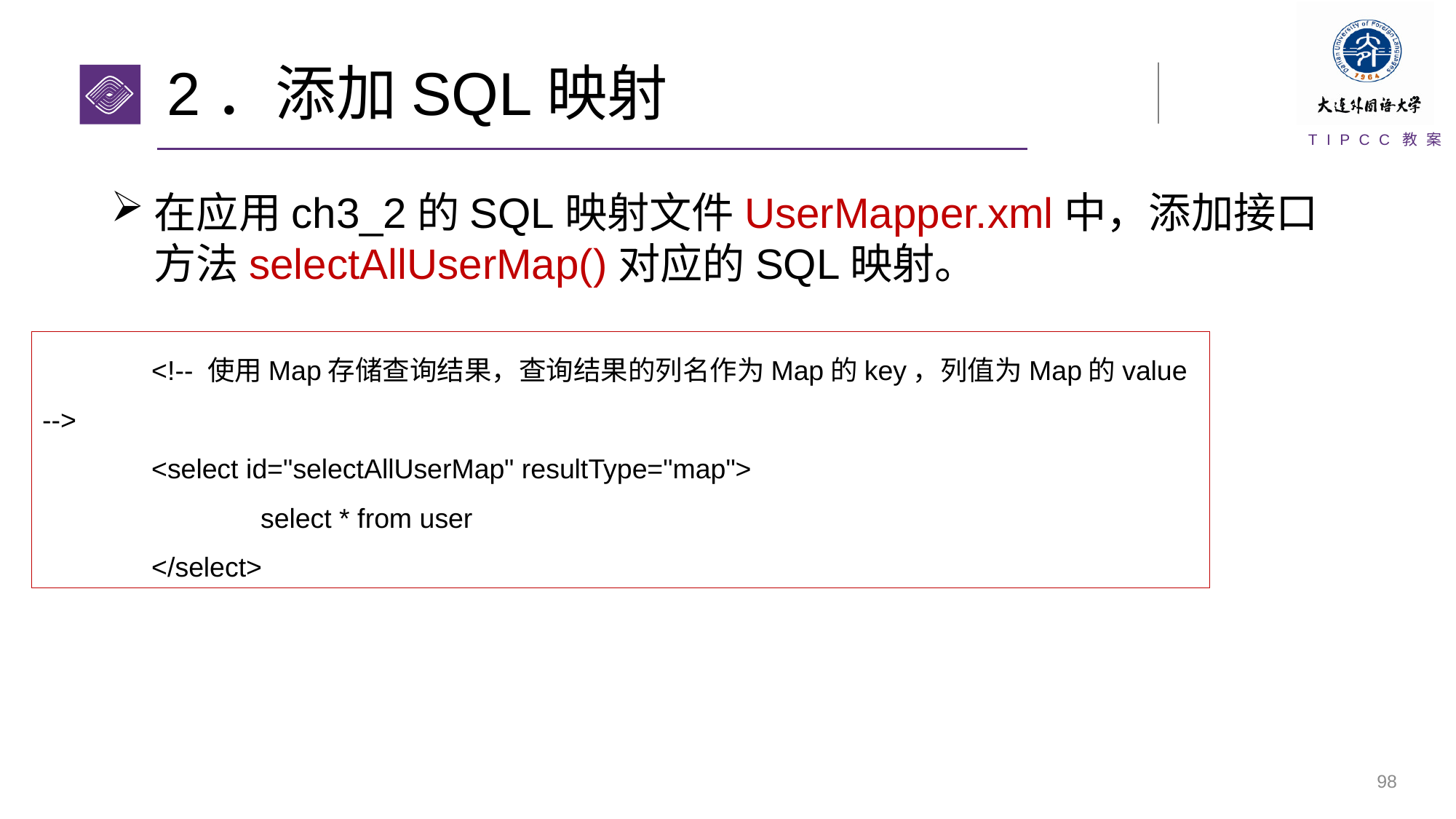

# 2．添加SQL映射
在应用ch3_2的SQL映射文件UserMapper.xml中，添加接口方法selectAllUserMap()对应的SQL映射。
	<!-- 使用Map存储查询结果，查询结果的列名作为Map的key，列值为Map的value -->
	<select id="selectAllUserMap" resultType="map">
		select * from user
	</select>
98